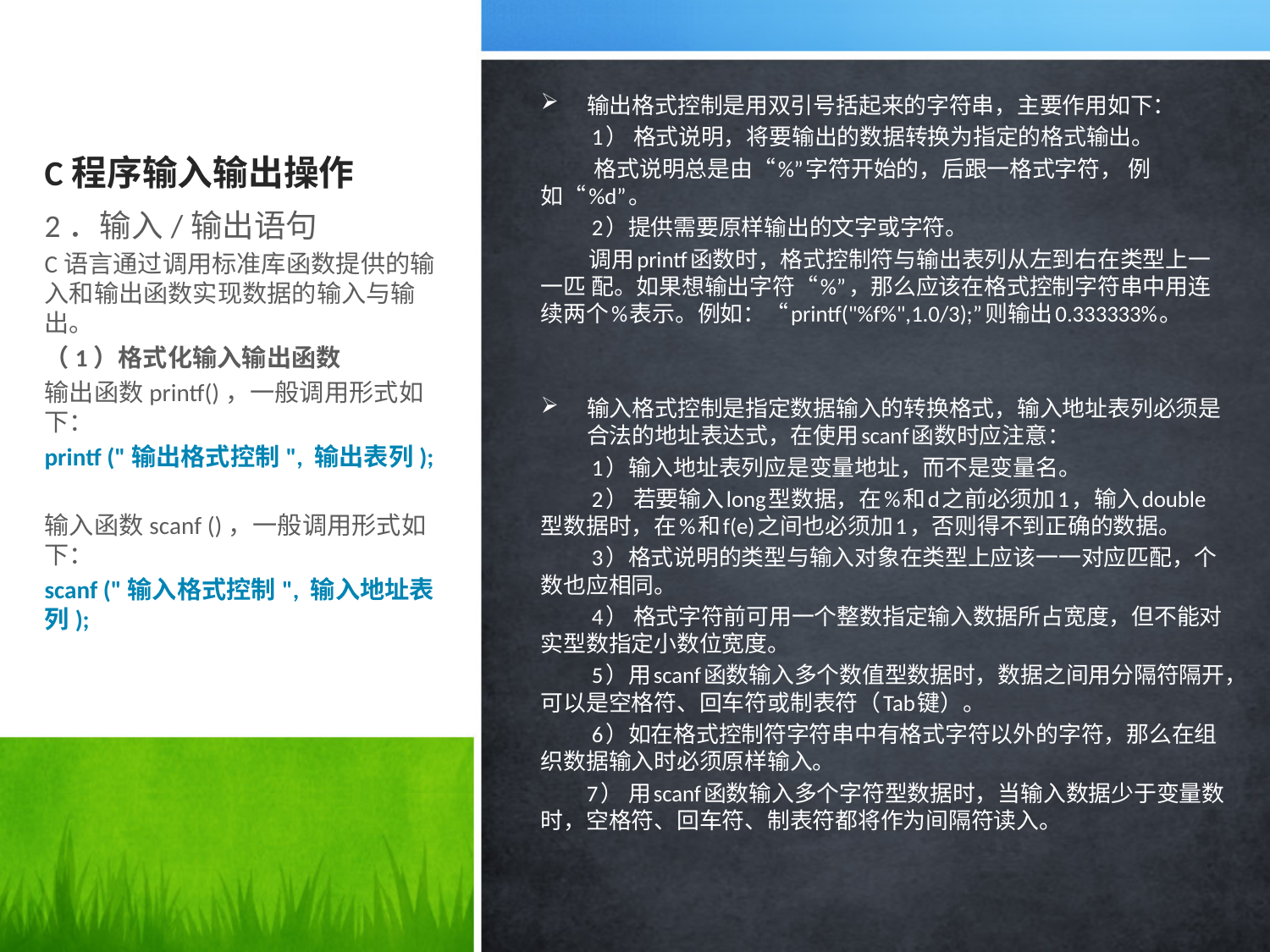

# C程序输入输出操作
输出格式控制是用双引号括起来的字符串，主要作用如下：
          1） 格式说明，将要输出的数据转换为指定的格式输出。
          格式说明总是由“%”字符开始的，后跟一格式字符， 例如“%d”。
          2）提供需要原样输出的文字或字符。
         调用printf函数时，格式控制符与输出表列从左到右在类型上一一匹 配。如果想输出字符“%”，那么应该在格式控制字符串中用连续两个%表示。例如：“printf("%f%",1.0/3);”则输出0.333333%。

输入格式控制是指定数据输入的转换格式，输入地址表列必须是合法的地址表达式，在使用scanf函数时应注意：
          1）输入地址表列应是变量地址，而不是变量名。
          2） 若要输入long型数据，在%和d之前必须加1，输入double型数据时，在%和f(e)之间也必须加1，否则得不到正确的数据。
          3）格式说明的类型与输入对象在类型上应该一一对应匹配，个数也应相同。
          4） 格式字符前可用一个整数指定输入数据所占宽度，但不能对实型数指定小数位宽度。
          5）用scanf函数输入多个数值型数据时，数据之间用分隔符隔开，可以是空格符、回车符或制表符（Tab键）。
          6）如在格式控制符字符串中有格式字符以外的字符，那么在组织数据输入时必须原样输入。
         7） 用scanf函数输入多个字符型数据时，当输入数据少于变量数时，空格符、回车符、制表符都将作为间隔符读入。

2．输入/输出语句
C语言通过调用标准库函数提供的输入和输出函数实现数据的输入与输出。
（1）格式化输入输出函数
输出函数printf()，一般调用形式如下：
printf ("输出格式控制", 输出表列);

输入函数scanf ()，一般调用形式如下：
scanf ("输入格式控制", 输入地址表列);